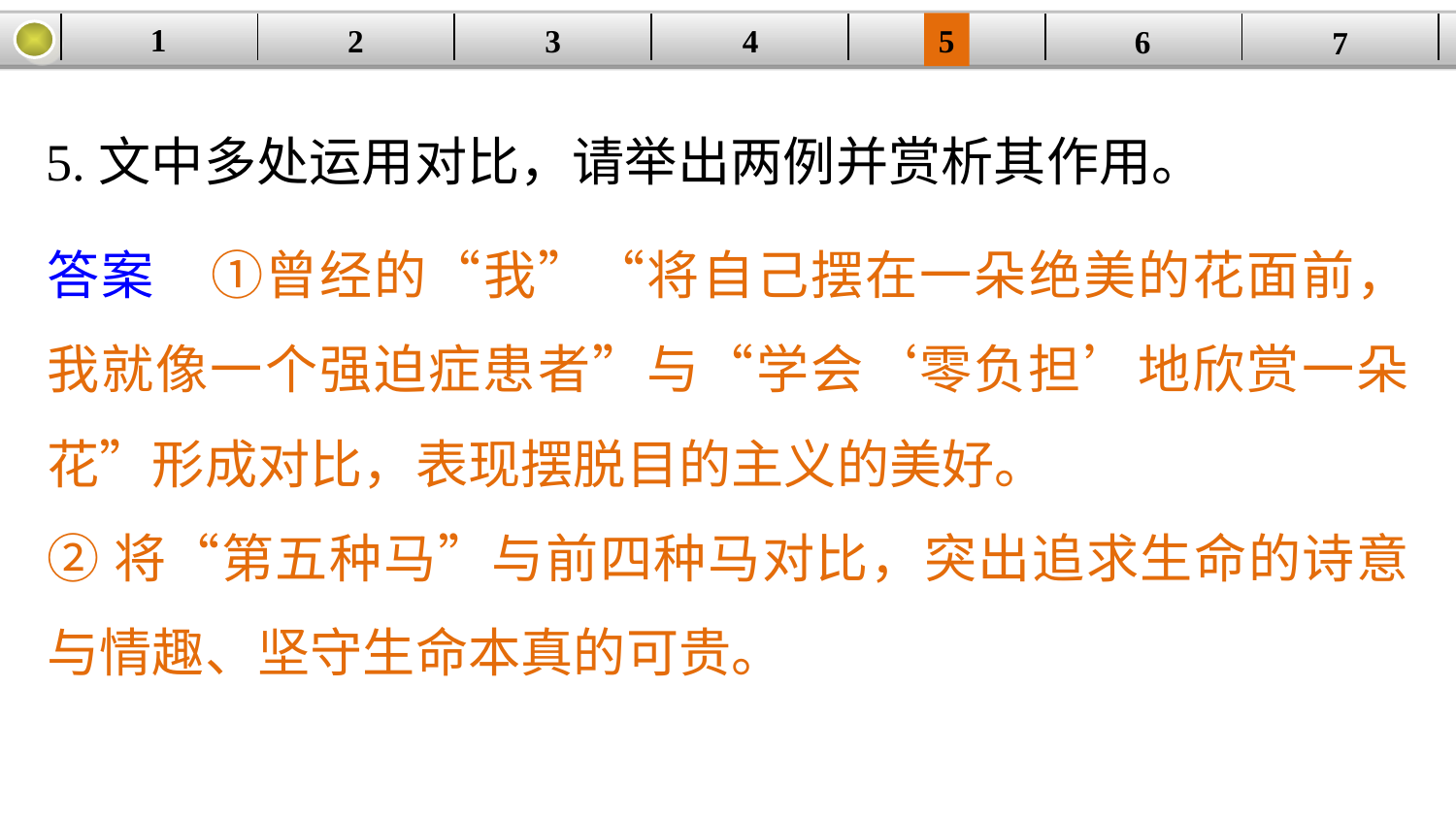

1
5
3
2
|  |  |  |  |  |  |  |
| --- | --- | --- | --- | --- | --- | --- |
4
6
7

5.文中多处运用对比，请举出两例并赏析其作用。
答案　①曾经的“我”“将自己摆在一朵绝美的花面前，我就像一个强迫症患者”与“学会‘零负担’地欣赏一朵花”形成对比，表现摆脱目的主义的美好。
②将“第五种马”与前四种马对比，突出追求生命的诗意与情趣、坚守生命本真的可贵。